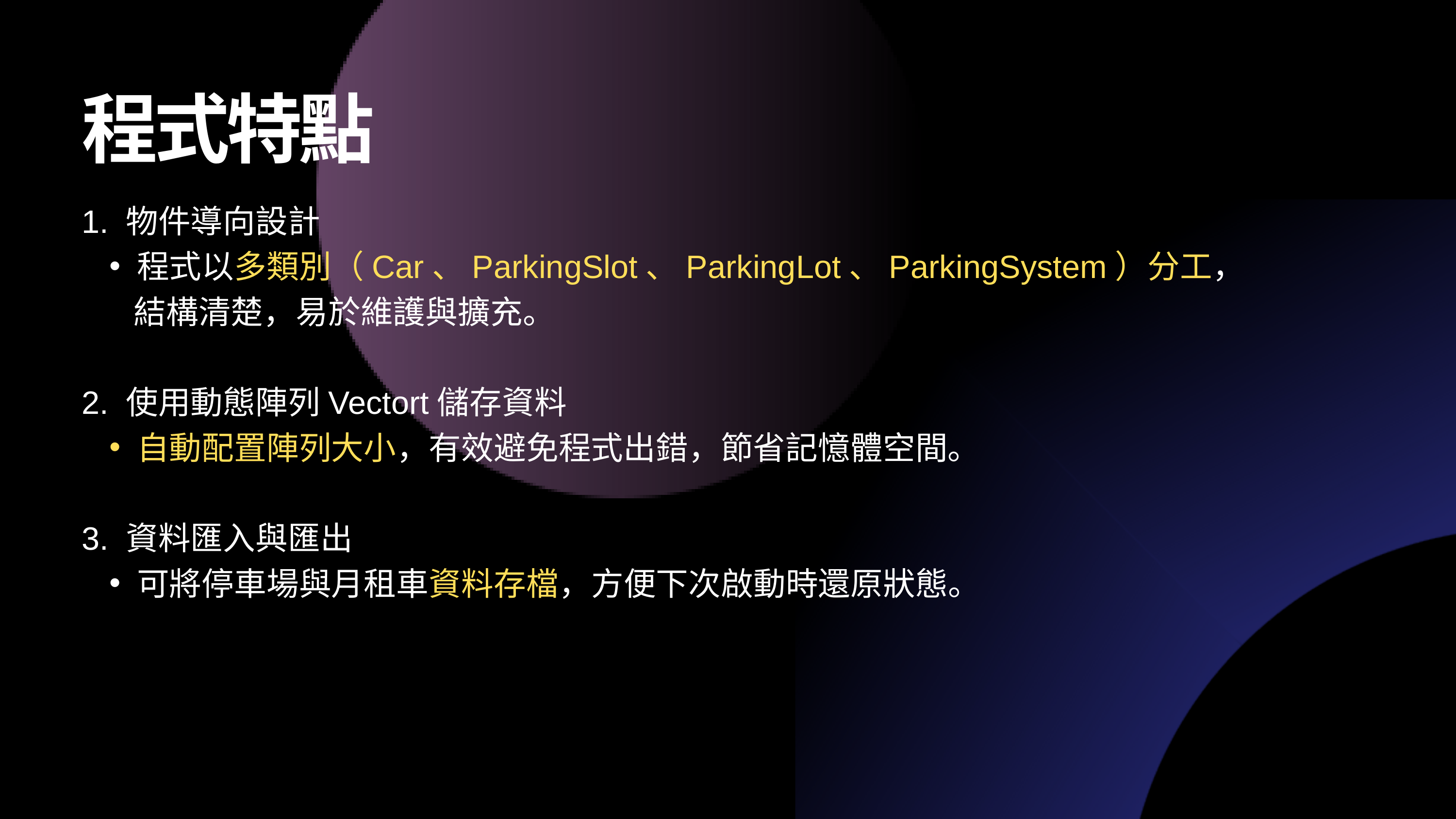

程式特點
1. 物件導向設計
程式以多類別（Car、ParkingSlot、ParkingLot、ParkingSystem）分工，
      結構清楚，易於維護與擴充。

2. 使用動態陣列Vectort儲存資料
自動配置陣列大小，有效避免程式出錯，節省記憶體空間。

3. 資料匯入與匯出
可將停車場與月租車資料存檔，方便下次啟動時還原狀態。